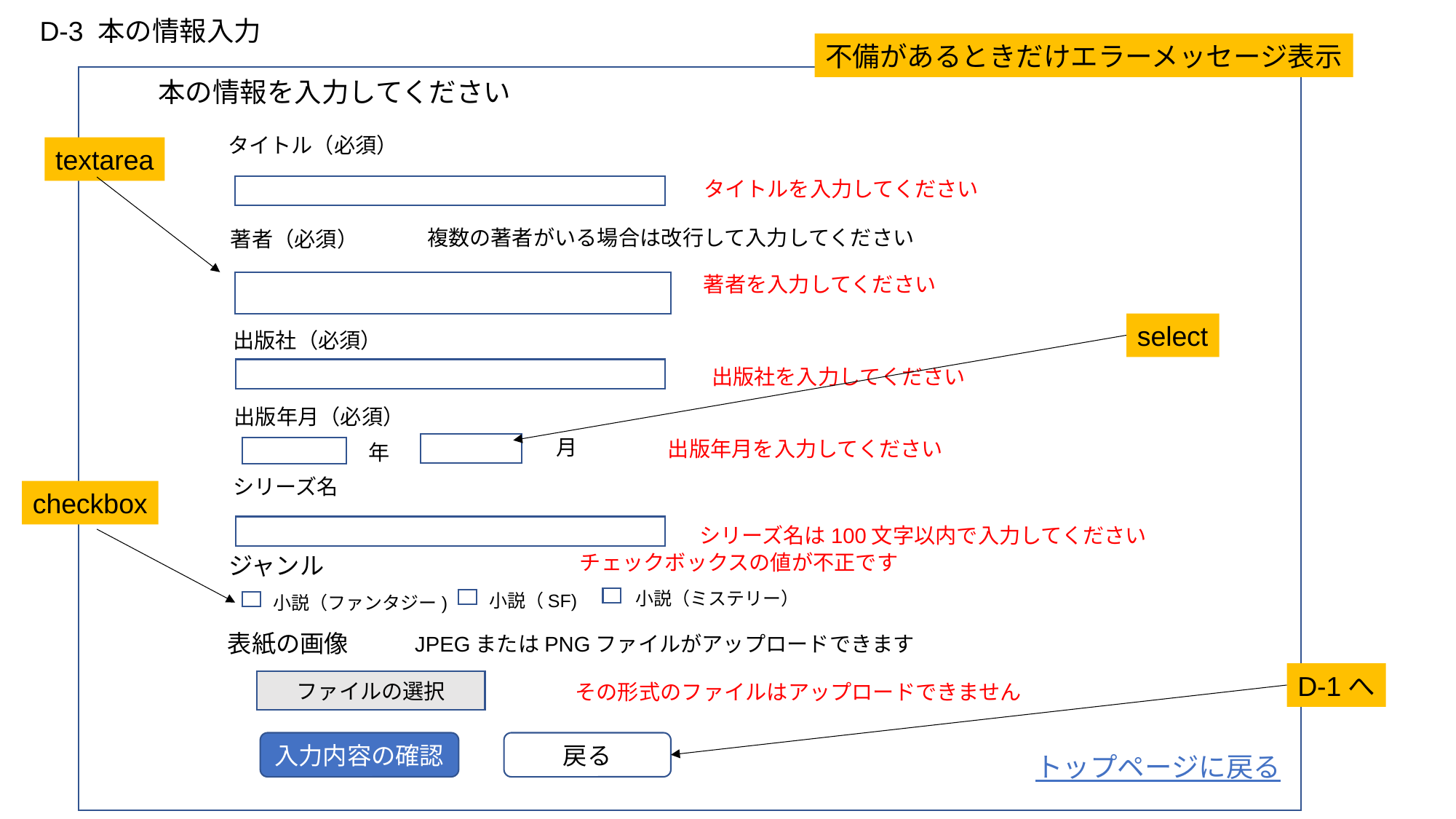

D-3 本の情報入力
不備があるときだけエラーメッセージ表示

本の情報を入力してください
タイトル（必須）
textarea
タイトルを入力してください

複数の著者がいる場合は改行して入力してください
著者（必須）
著者を入力してください

select
出版社（必須）
出版社を入力してください

出版年月（必須）
月
出版年月を入力してください
年

シリーズ名
checkbox

シリーズ名は100文字以内で入力してください
チェックボックスの値が不正です
ジャンル
小説（ミステリー）
小説（SF)
小説（ファンタジー)

表紙の画像
JPEGまたはPNGファイルがアップロードできます
D-1へ
ファイルの選択
その形式のファイルはアップロードできません
入力内容の確認
戻る
トップページに戻る